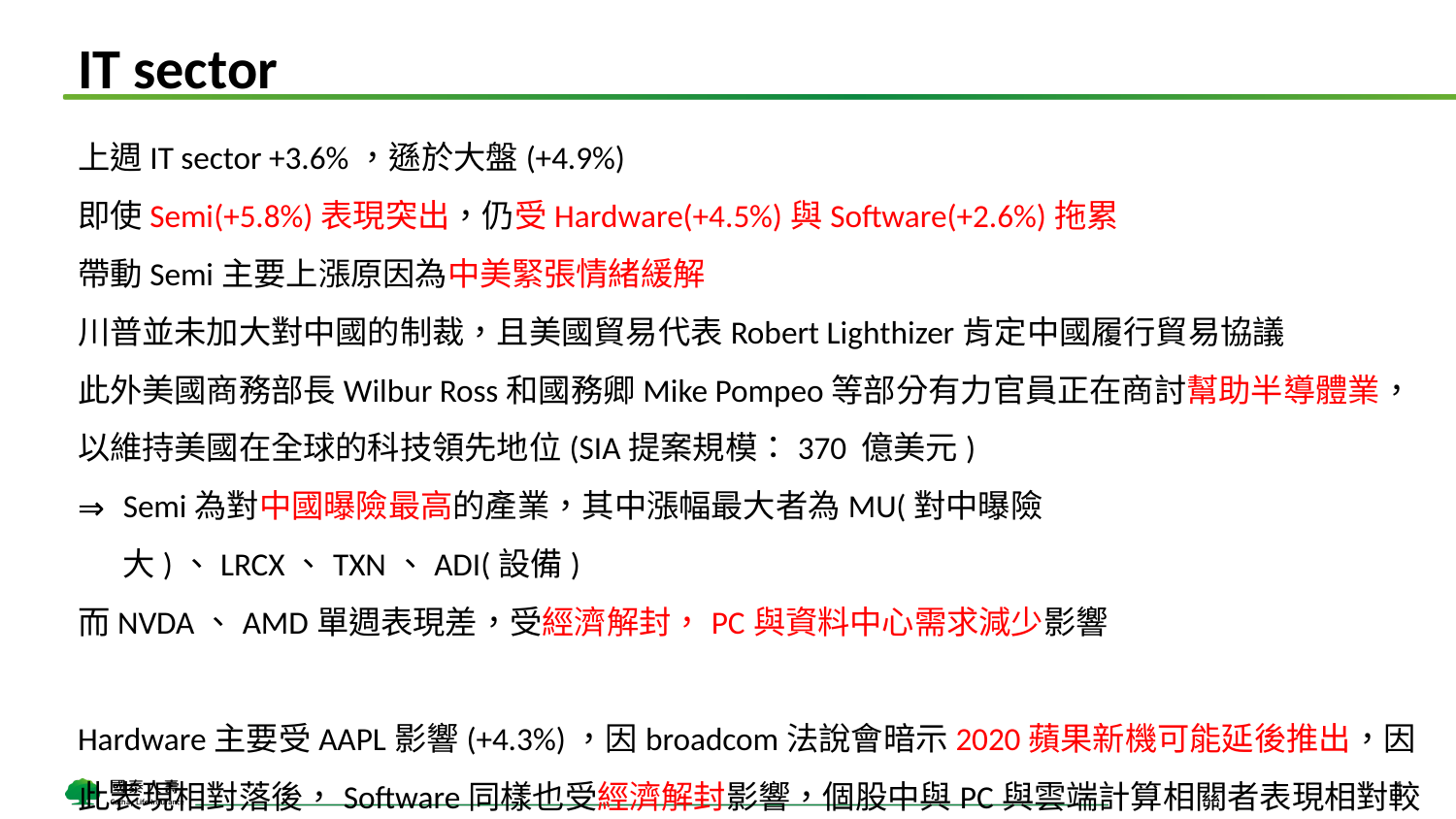

# IT sector
上週IT sector +3.6%，遜於大盤(+4.9%)
即使Semi(+5.8%)表現突出，仍受Hardware(+4.5%)與Software(+2.6%)拖累
帶動Semi主要上漲原因為中美緊張情緒緩解
川普並未加大對中國的制裁，且美國貿易代表Robert Lighthizer肯定中國履行貿易協議
此外美國商務部長Wilbur Ross和國務卿Mike Pompeo等部分有力官員正在商討幫助半導體業，以維持美國在全球的科技領先地位(SIA提案規模：370 億美元)
Semi為對中國曝險最高的產業，其中漲幅最大者為MU(對中曝險大)、LRCX、TXN、ADI(設備)
而NVDA、AMD單週表現差，受經濟解封，PC與資料中心需求減少影響

Hardware主要受AAPL影響(+4.3%)，因broadcom法說會暗示2020蘋果新機可能延後推出，因此表現相對落後，Software同樣也受經濟解封影響，個股中與PC與雲端計算相關者表現相對較差(MSFT、ORCL、ADBE)
1